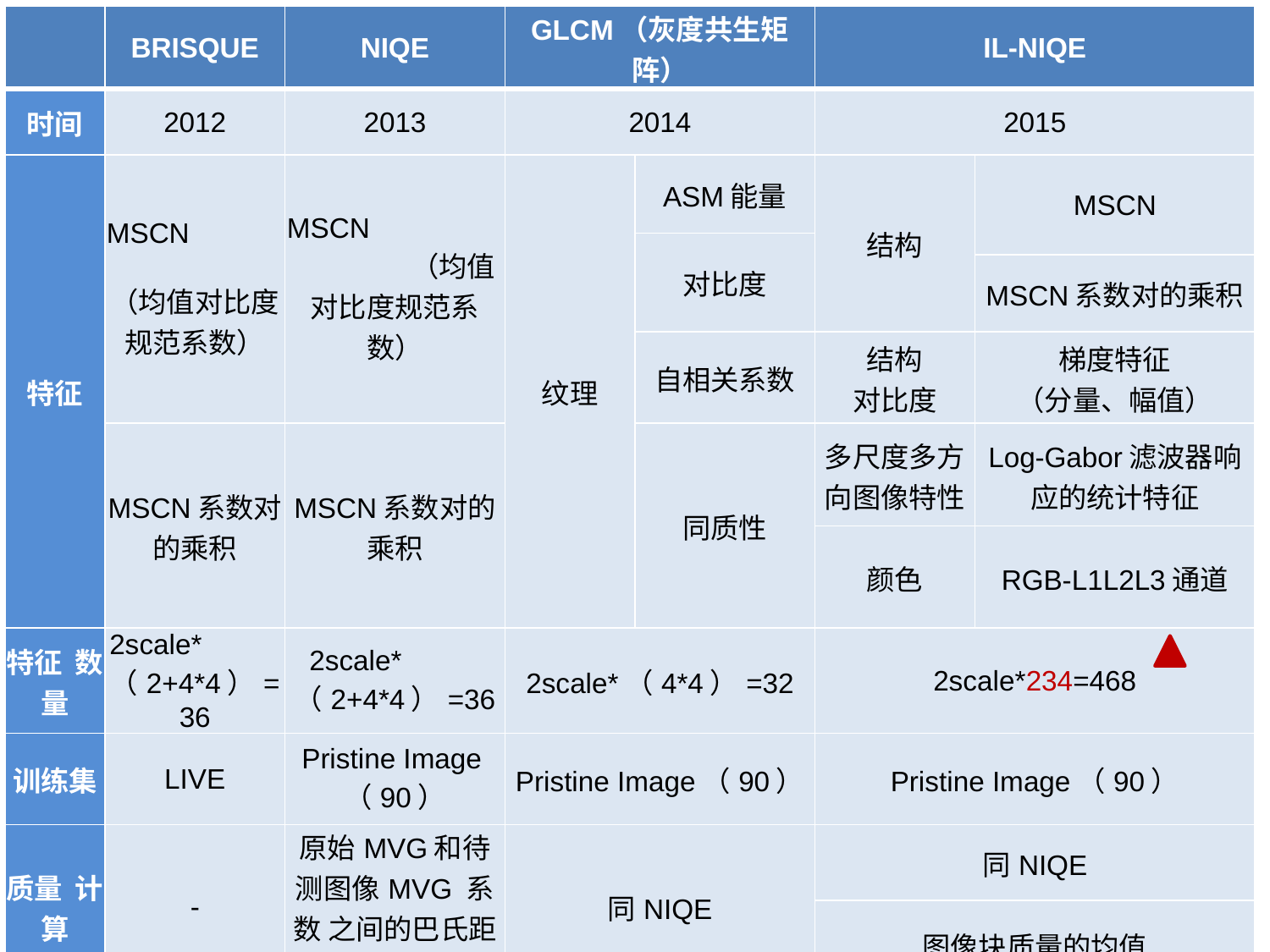

|  | BRISQUE | NIQE | GLCM（灰度共生矩阵） |  | IL-NIQE |  |
| --- | --- | --- | --- | --- | --- | --- |
| 时间 | 2012 | 2013 | 2014 |  | 2015 |  |
| 特征 | MSCN （均值对比度规范系数） | MSCN （均值对比度规范系数） | 纹理 | ASM能量 | 结构 | MSCN |
|  |  |  |  | 对比度 |  |  |
|  |  |  |  |  |  | MSCN系数对的乘积 |
|  |  |  |  | 自相关系数 | 结构 对比度 | 梯度特征 （分量、幅值） |
|  | MSCN系数对的乘积 | MSCN系数对的乘积 |  | 同质性 | 多尺度多方向图像特性 | Log-Gabor滤波器响应的统计特征 |
|  |  |  |  |  | 颜色 | RGB-L1L2L3通道 |
| 特征 数量 | 2scale\* （2+4\*4）=36 | 2scale\* （2+4\*4）=36 | 2scale\*（4\*4）=32 |  | 2scale\*234=468 |  |
| 训练集 | LIVE | Pristine Image（90） | Pristine Image（90） |  | Pristine Image（90） |  |
| 质量 计算 | - | 原始MVG和待测图像MVG 系数 之间的巴氏距离 | 同NIQE |  | 同NIQE |  |
|  |  |  |  |  | 图像块质量的均值 |  |

16